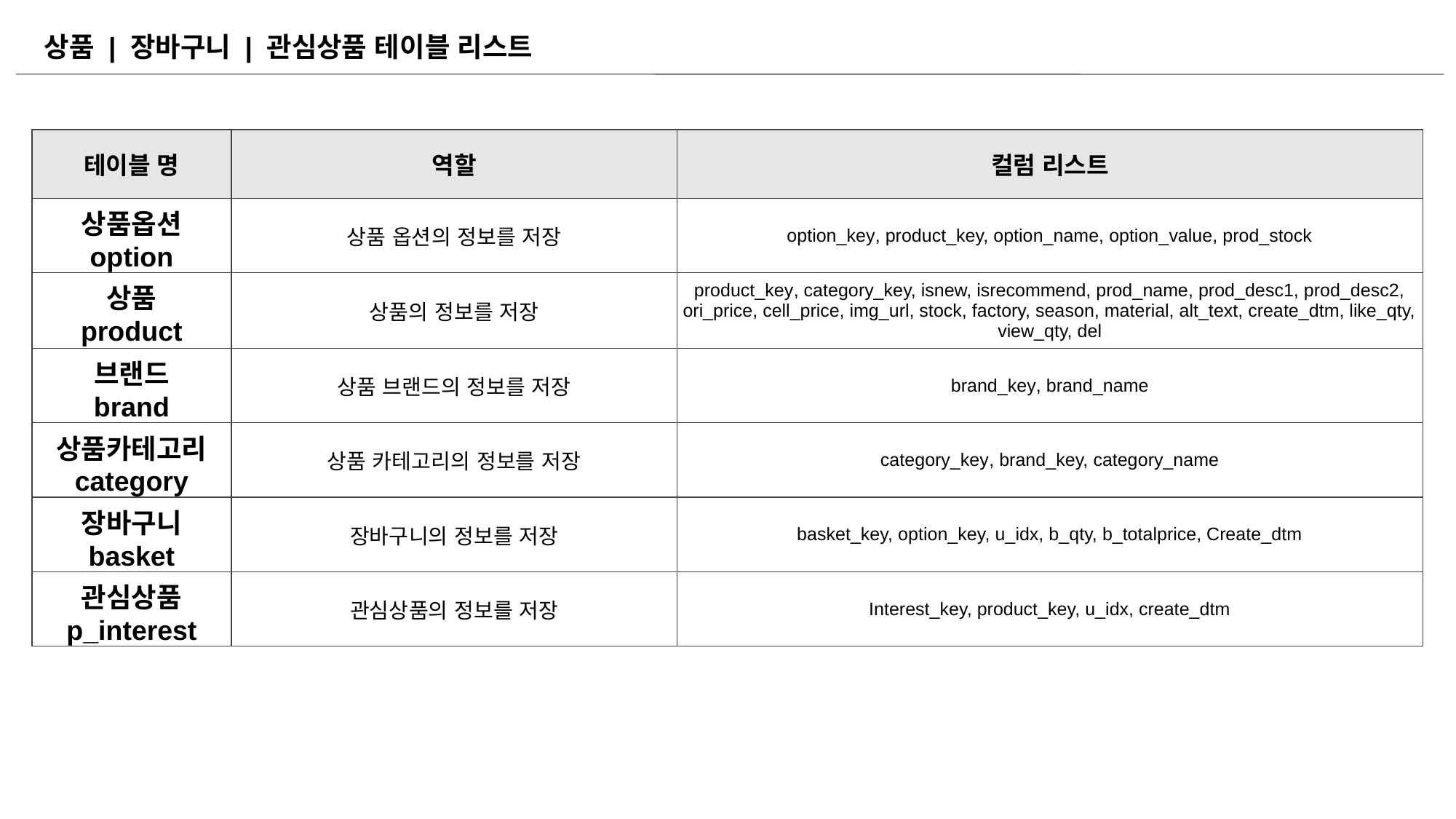

상품 | 장바구니 | 관심상품 테이블 리스트
| 테이블 명 | 역할 | 컬럼 리스트 |
| --- | --- | --- |
| 상품옵션 option | 상품 옵션의 정보를 저장 | option\_key, product\_key, option\_name, option\_value, prod\_stock |
| 상품 product | 상품의 정보를 저장 | product\_key, category\_key, isnew, isrecommend, prod\_name, prod\_desc1, prod\_desc2, ori\_price, cell\_price, img\_url, stock, factory, season, material, alt\_text, create\_dtm, like\_qty, view\_qty, del |
| 브랜드 brand | 상품 브랜드의 정보를 저장 | brand\_key, brand\_name |
| 상품카테고리 category | 상품 카테고리의 정보를 저장 | category\_key, brand\_key, category\_name |
| 장바구니 basket | 장바구니의 정보를 저장 | basket\_key, option\_key, u\_idx, b\_qty, b\_totalprice, Create\_dtm |
| 관심상품 p\_interest | 관심상품의 정보를 저장 | Interest\_key, product\_key, u\_idx, create\_dtm |